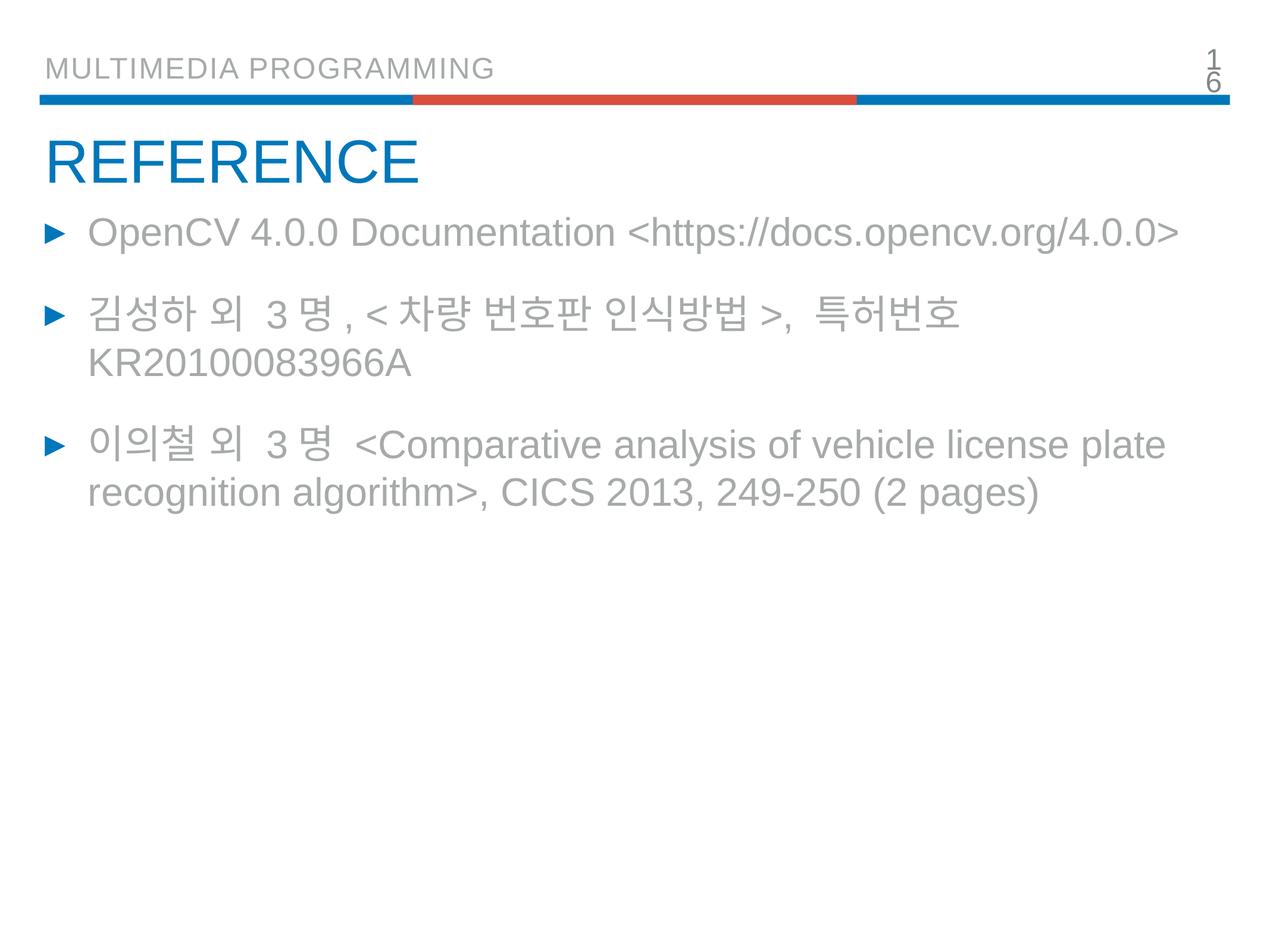

16
Multimedia programming

# Reference
OpenCV 4.0.0 Documentation <https://docs.opencv.org/4.0.0>
김성하 외 3명, <차량 번호판 인식방법>, 특허번호 KR20100083966A
이의철 외 3명 <Comparative analysis of vehicle license plate recognition algorithm>, CICS 2013, 249-250 (2 pages)